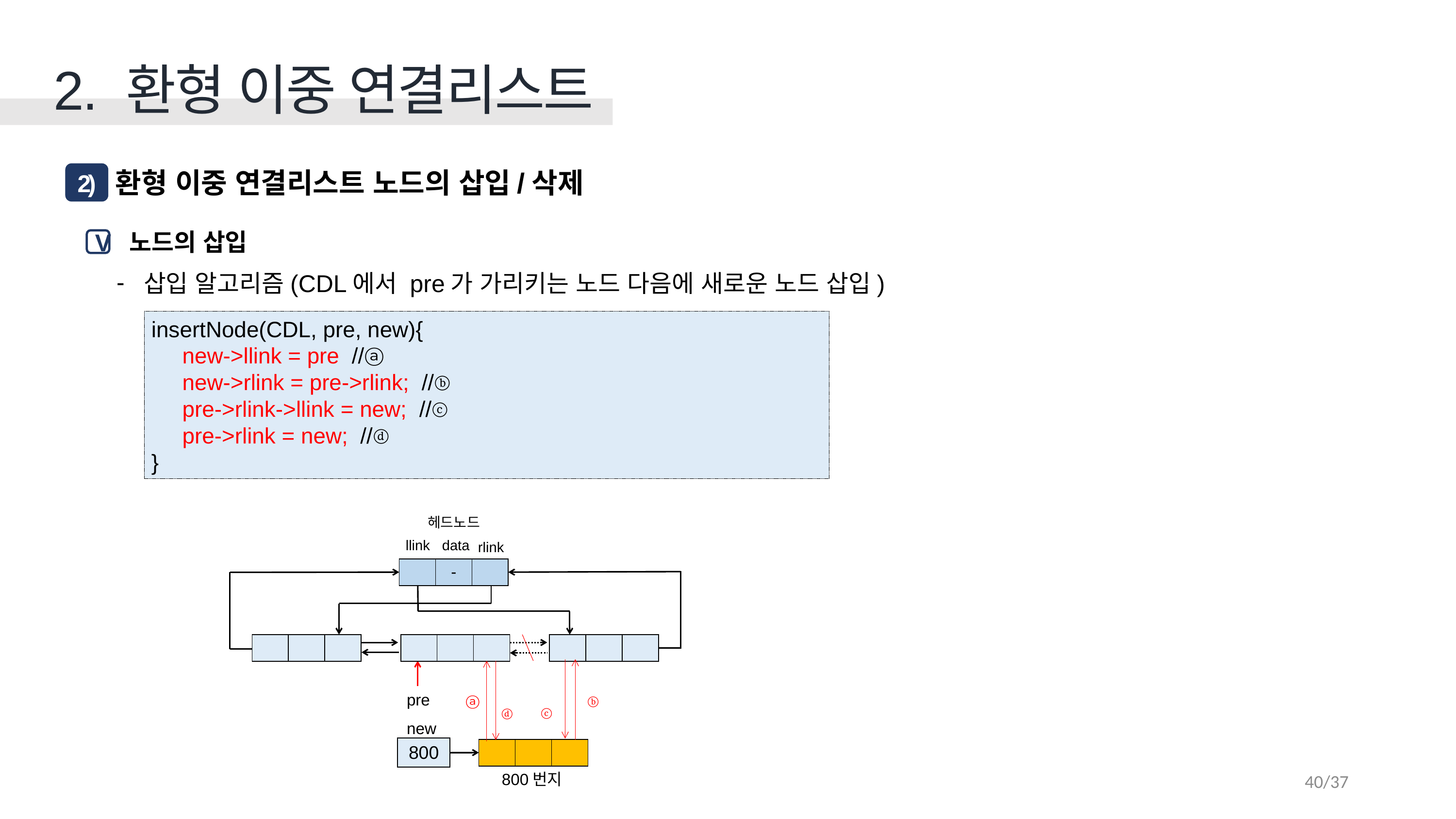

2. 환형 이중 연결리스트

 환형 이중 연결리스트 노드의 삽입/삭제
2)
 노드의 삽입

삽입 알고리즘(CDL에서 pre가 가리키는 노드 다음에 새로운 노드 삽입)
V
insertNode(CDL, pre, new){
     new->llink = pre  //ⓐ
     new->rlink = pre->rlink;  //ⓑ
     pre->rlink->llink = new;  //ⓒ
     pre->rlink = new;  //ⓓ
}
헤드노드
llink
data
rlink
|  | - |  |
| --- | --- | --- |
|  |  |  |
| --- | --- | --- |
|  |  |  |
| --- | --- | --- |
|  |  |  |
| --- | --- | --- |
pre
ⓐ
ⓑ
ⓒ
ⓓ
new
| 800 |
| --- |
|  |  |  |
| --- | --- | --- |
40/37
800번지